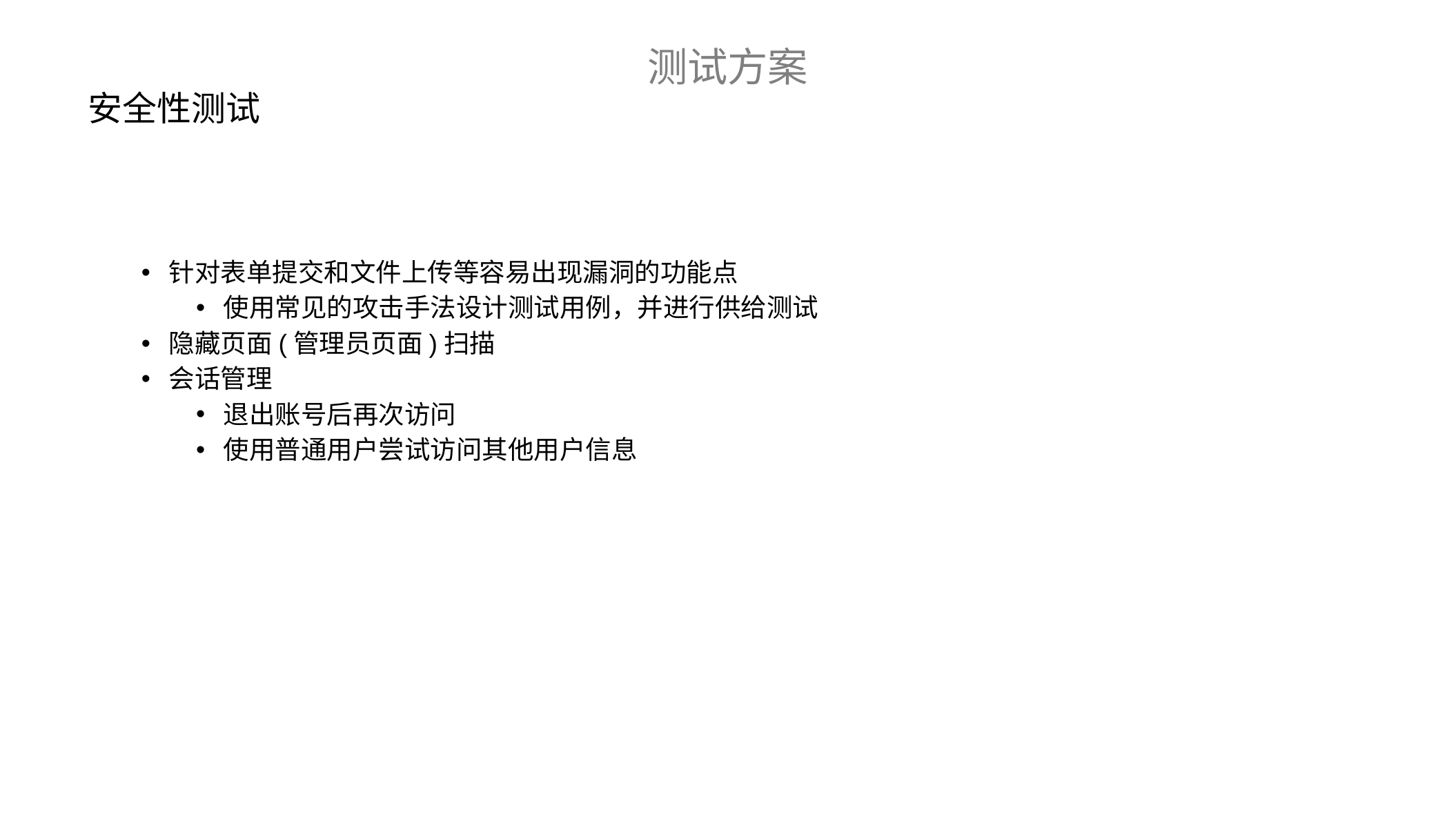

# 安全性测试
测试方案
针对表单提交和文件上传等容易出现漏洞的功能点
使用常见的攻击手法设计测试用例，并进行供给测试
隐藏页面(管理员页面)扫描
会话管理
退出账号后再次访问
使用普通用户尝试访问其他用户信息